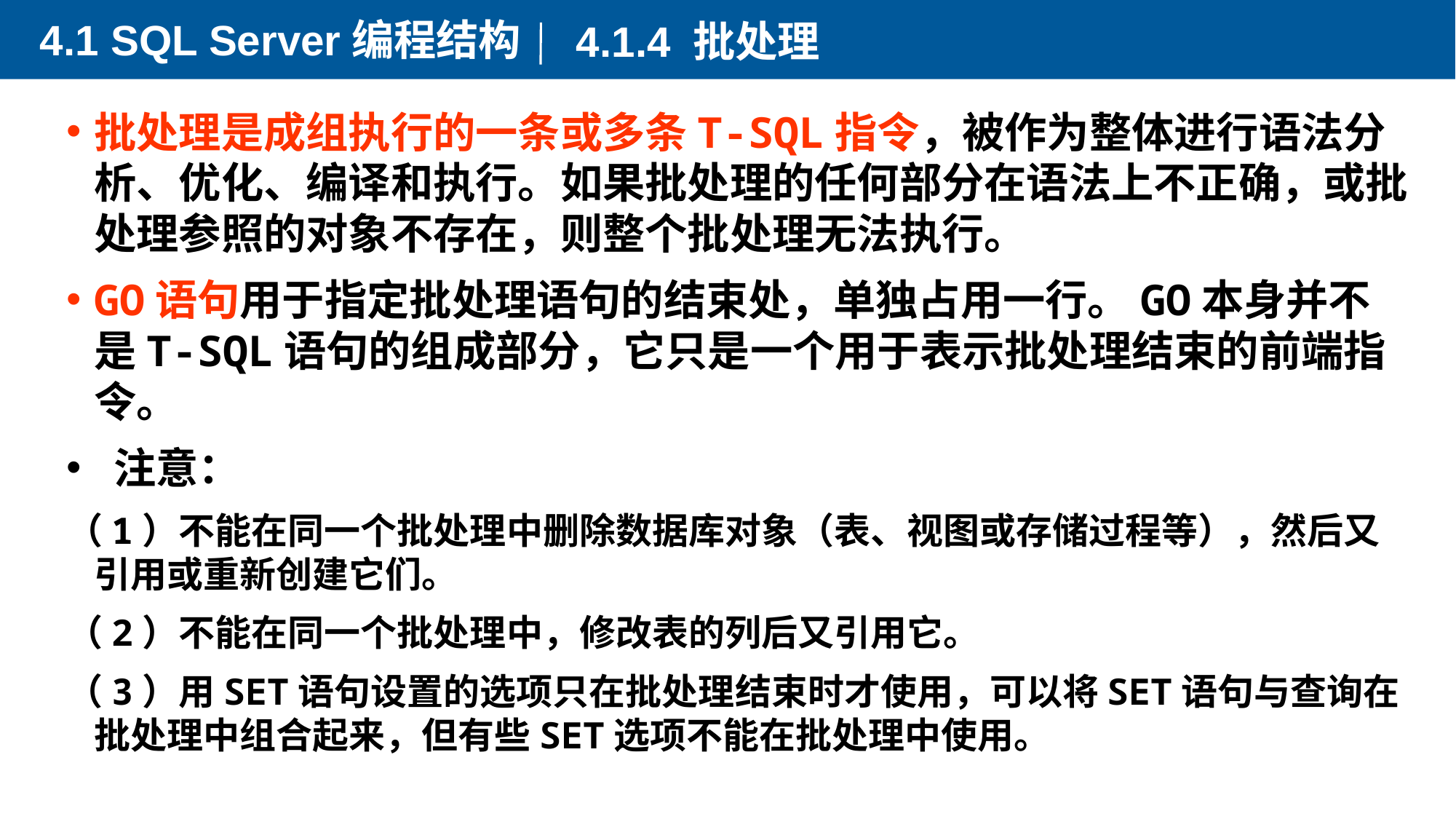

4.1 SQL Server编程结构
4.1.4 批处理
批处理是成组执行的一条或多条T-SQL指令，被作为整体进行语法分析、优化、编译和执行。如果批处理的任何部分在语法上不正确，或批处理参照的对象不存在，则整个批处理无法执行。
GO语句用于指定批处理语句的结束处，单独占用一行。GO本身并不是T-SQL语句的组成部分，它只是一个用于表示批处理结束的前端指令。
 注意：
（1）不能在同一个批处理中删除数据库对象（表、视图或存储过程等），然后又引用或重新创建它们。
（2）不能在同一个批处理中，修改表的列后又引用它。
（3）用SET语句设置的选项只在批处理结束时才使用，可以将SET语句与查询在批处理中组合起来，但有些SET选项不能在批处理中使用。